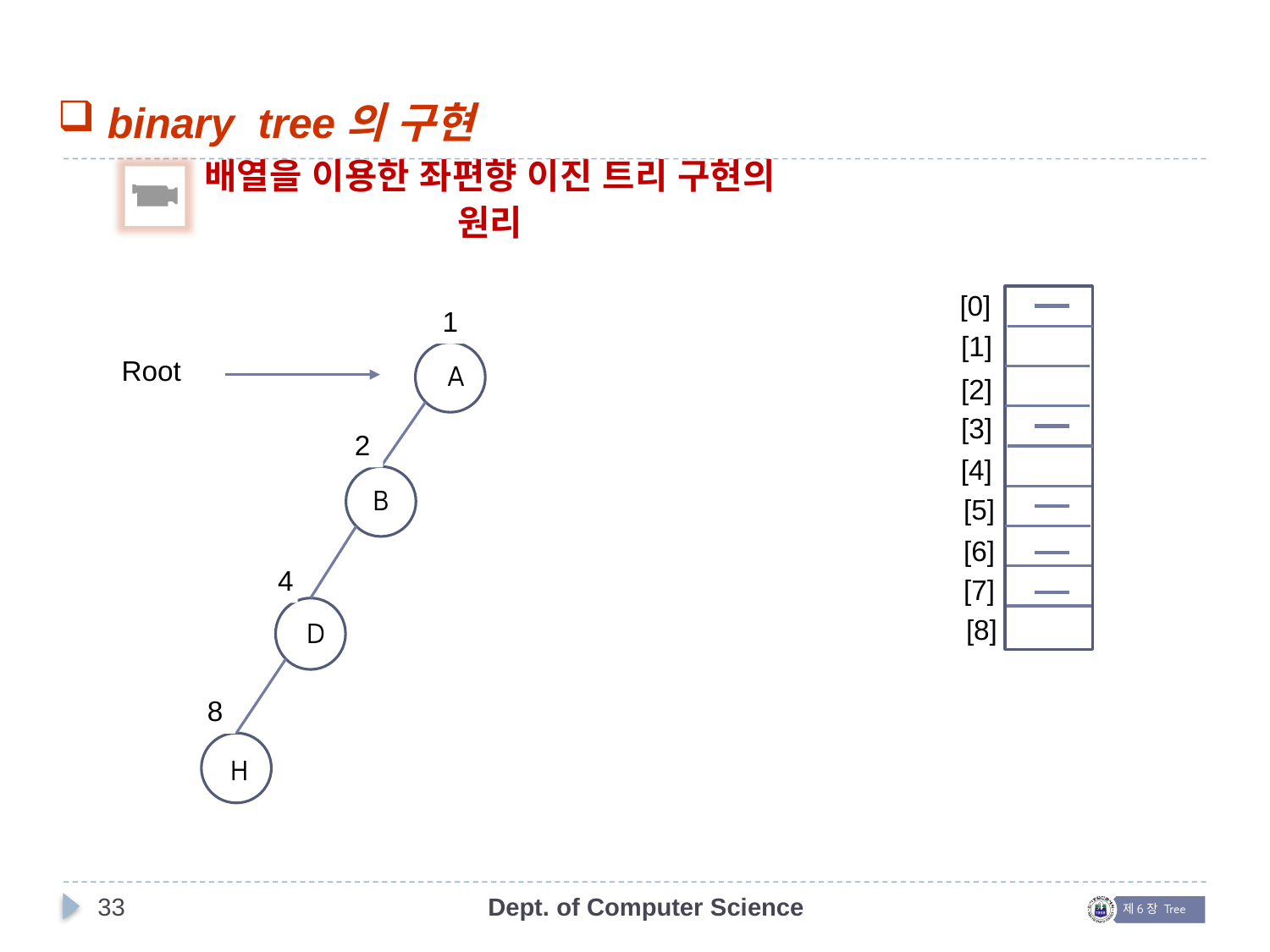

binary  tree의 구현
배열을 이용한 좌편향 이진 트리 구현의 원리

[0]

1
[1]
A
Root
A
[2]
[3]
2
[4]
B
B
[5]
[6]
4
[7]
D
[8]
D
8
H
H
33
Dept. of Computer Science